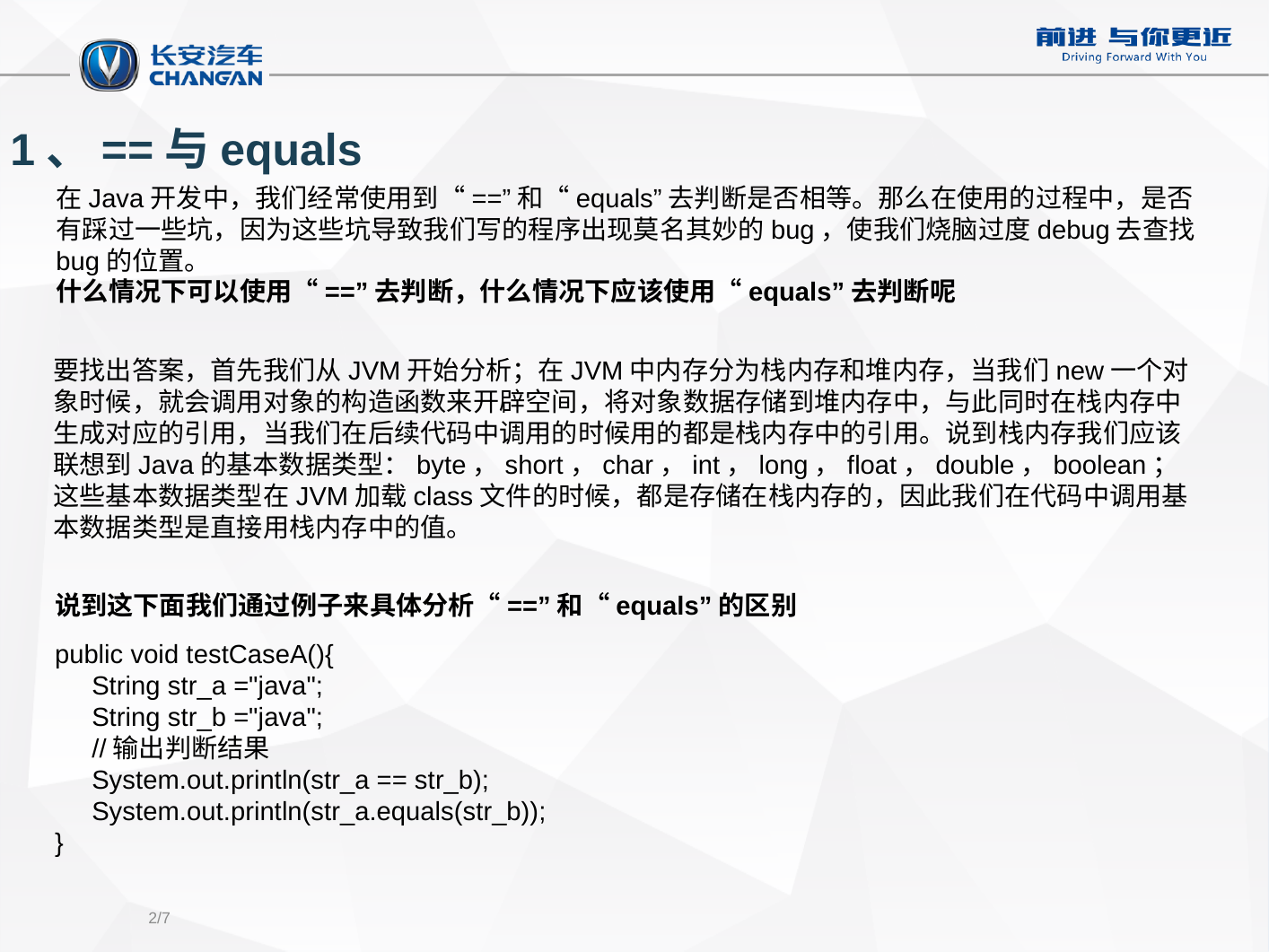

1、==与equals

在Java开发中，我们经常使用到“==”和“equals”去判断是否相等。那么在使用的过程中，是否有踩过一些坑，因为这些坑导致我们写的程序出现莫名其妙的bug，使我们烧脑过度debug去查找bug的位置。
什么情况下可以使用“==”去判断，什么情况下应该使用“equals”去判断呢
要找出答案，首先我们从JVM开始分析；在JVM中内存分为栈内存和堆内存，当我们new一个对象时候，就会调用对象的构造函数来开辟空间，将对象数据存储到堆内存中，与此同时在栈内存中生成对应的引用，当我们在后续代码中调用的时候用的都是栈内存中的引用。说到栈内存我们应该联想到Java的基本数据类型：byte，short，char，int，long，float，double，boolean；这些基本数据类型在JVM加载class文件的时候，都是存储在栈内存的，因此我们在代码中调用基本数据类型是直接用栈内存中的值。
说到这下面我们通过例子来具体分析“==”和“equals”的区别
public void testCaseA(){
     String str_a ="java";
     String str_b ="java";
     //输出判断结果
     System.out.println(str_a == str_b);
     System.out.println(str_a.equals(str_b));
}
2/7